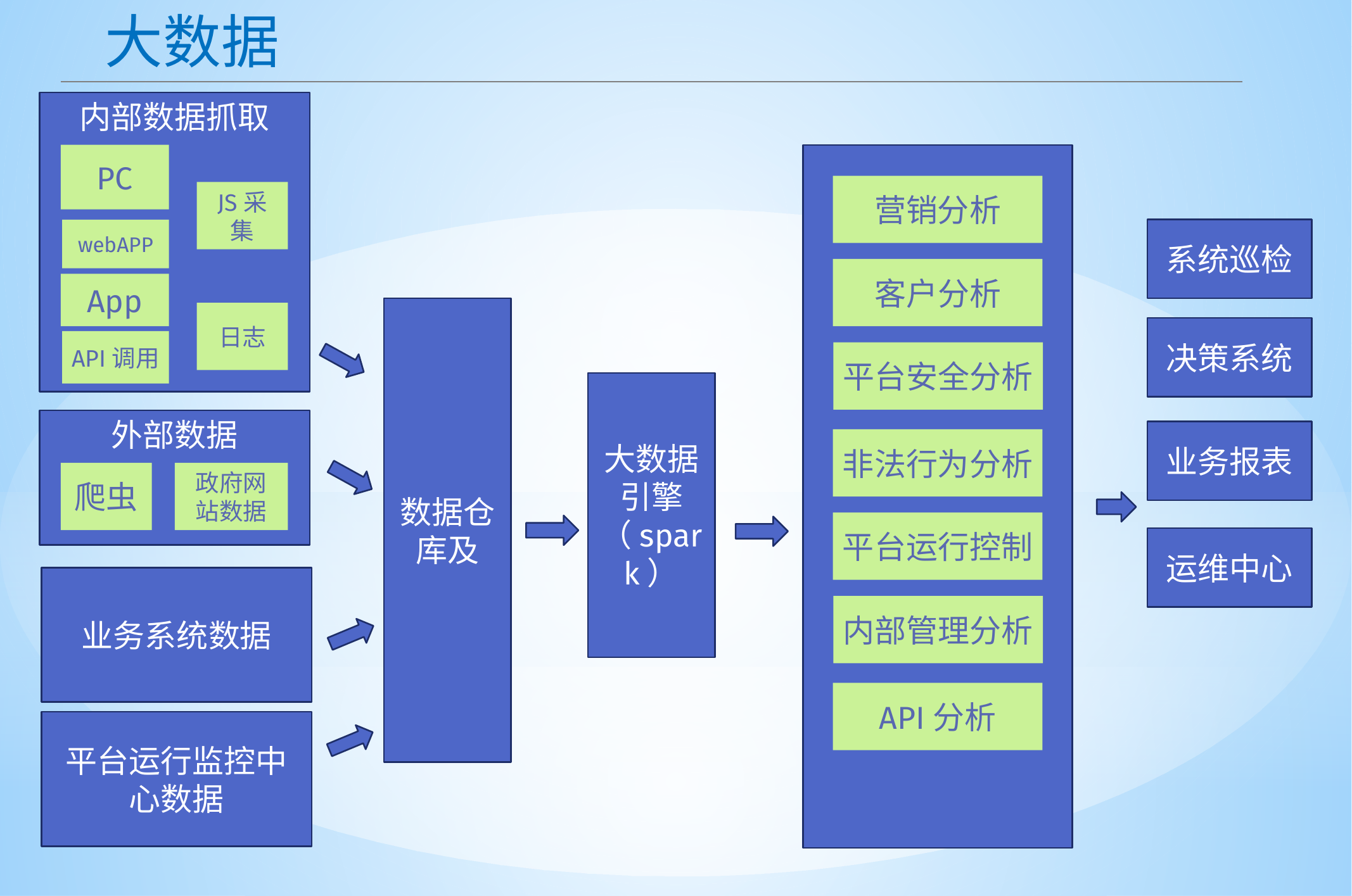

大数据
内部数据抓取
PC

营销分析
JS采集
webAPP
系统巡检
客户分析
App
数据仓库及
日志
决策系统
API调用
平台安全分析

大数据引擎（spark）
外部数据
业务报表
非法行为分析
爬虫
政府网站数据

平台运行控制

运维中心
业务系统数据
内部管理分析

API分析
平台运行监控中心数据